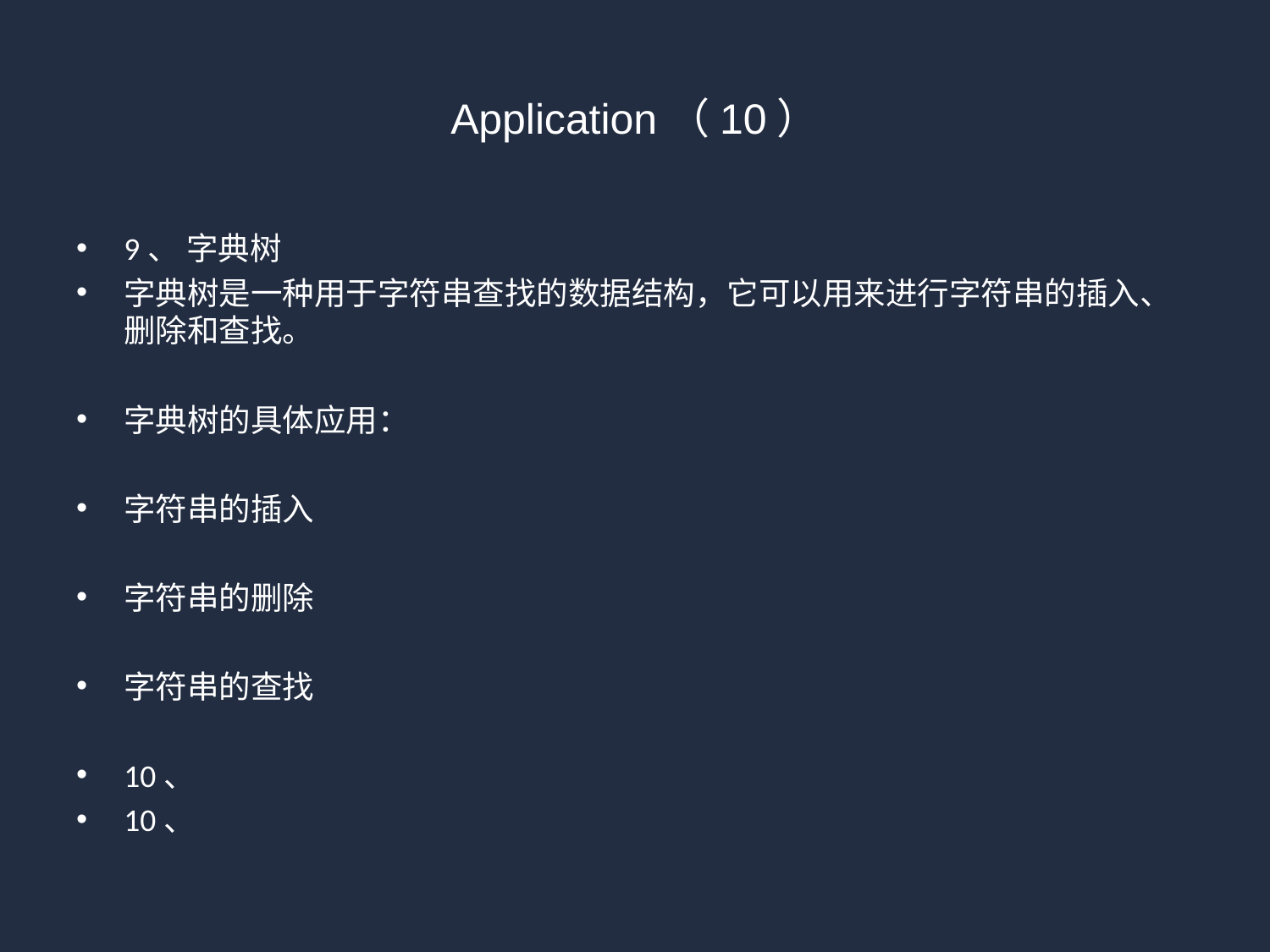

# Application（10）
9、 字典树
字典树是一种用于字符串查找的数据结构，它可以用来进行字符串的插入、删除和查找。

字典树的具体应用：

字符串的插入

字符串的删除

字符串的查找

10、
10、